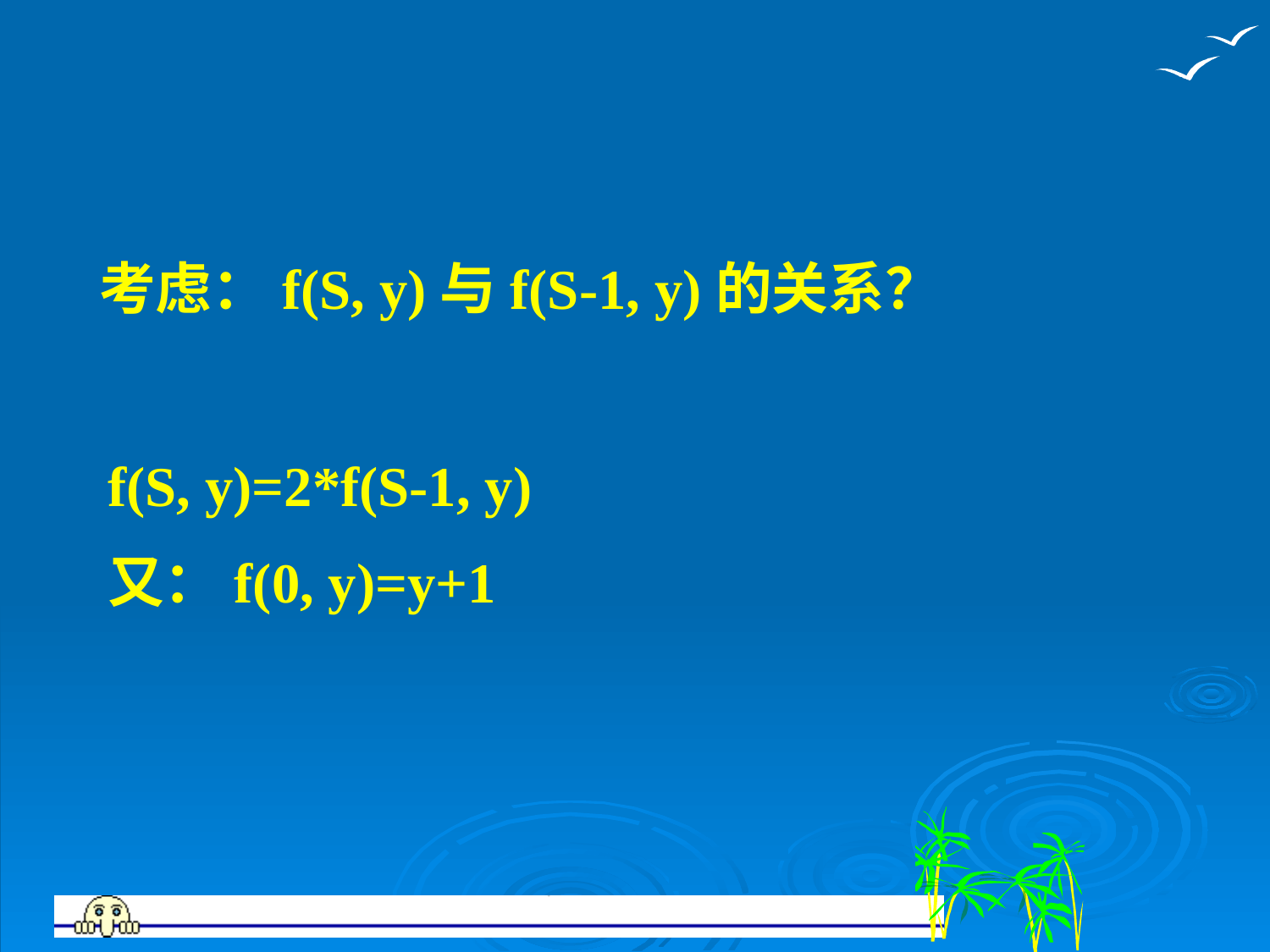

考虑：f(S, y)与f(S-1, y)的关系？
f(S, y)=2*f(S-1, y)
又：f(0, y)=y+1